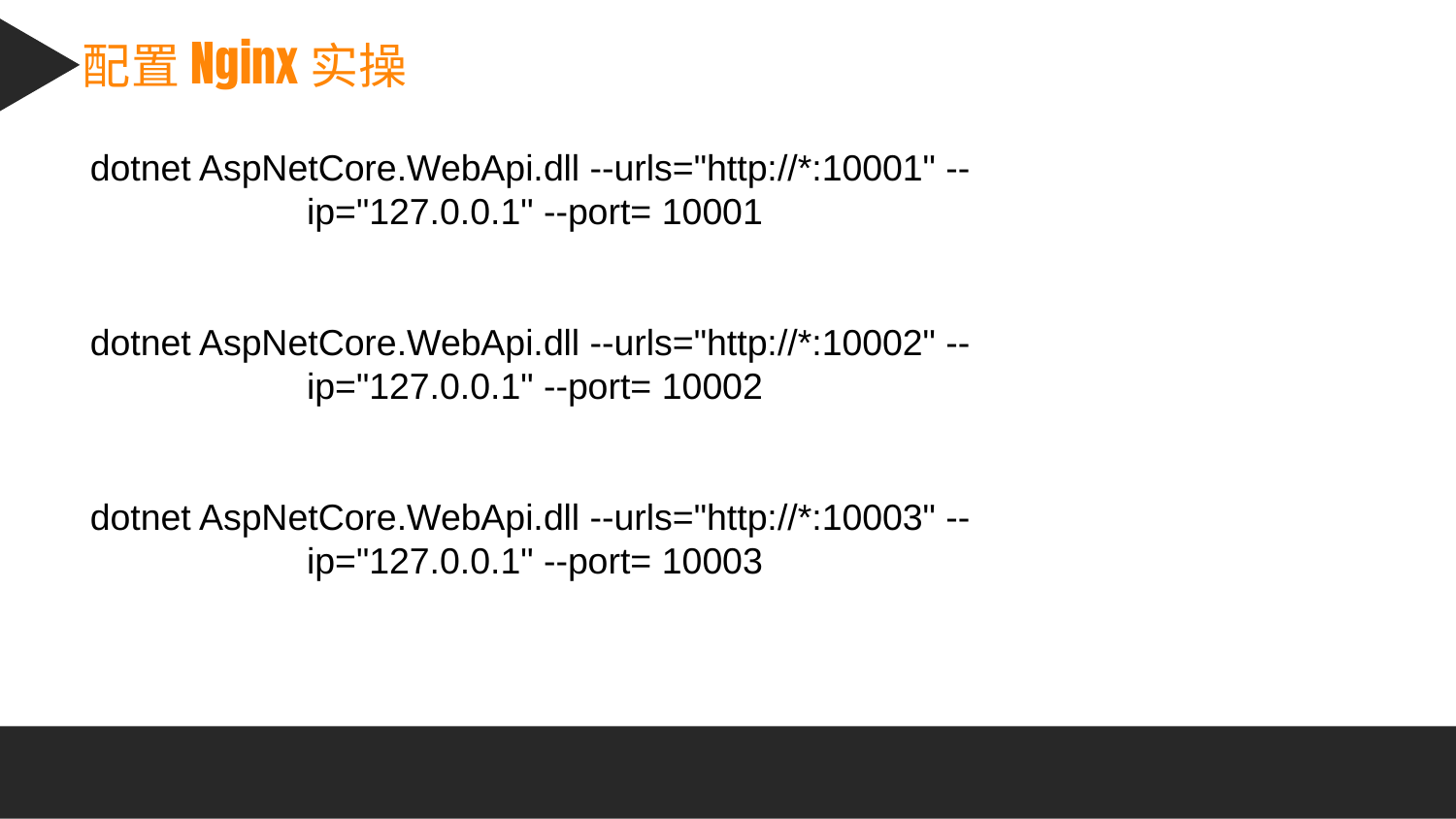

配置Nginx实操
dotnet AspNetCore.WebApi.dll --urls="http://*:10001" --	       	   	       ip="127.0.0.1" --port= 10001

dotnet AspNetCore.WebApi.dll --urls="http://*:10002" --	       	   	       ip="127.0.0.1" --port= 10002

dotnet AspNetCore.WebApi.dll --urls="http://*:10003" --	       	   	       ip="127.0.0.1" --port= 10003